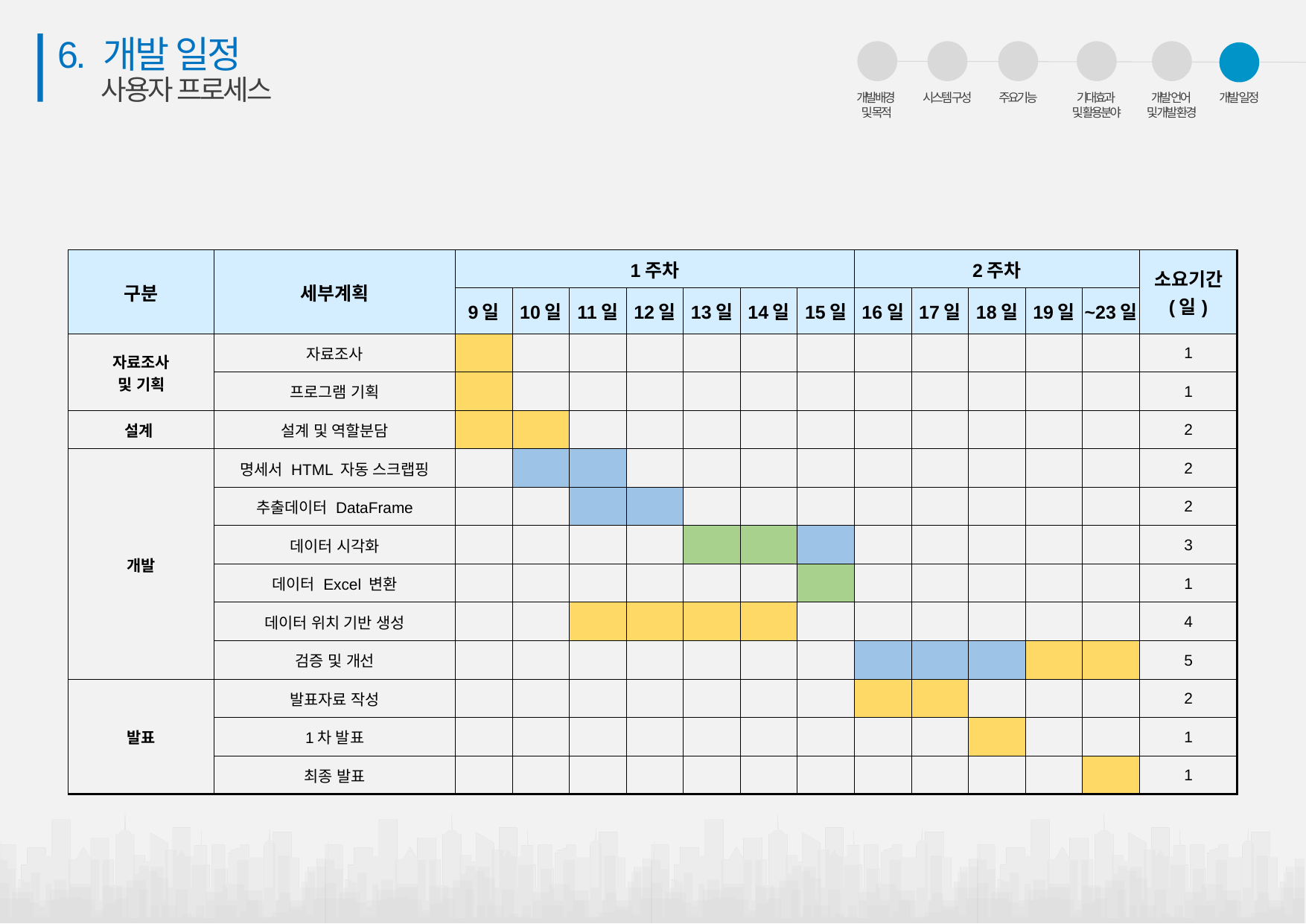

6. 개발 일정

사용자 프로세스

01
개발배경
및 목적

02
시스템 구성

03
주요기능

04
기대효과
및 활용분야

05
개발 언어
및 개발 환경

06
개발 일정
| 구분 | 세부계획 | 1주차 |  |  |  |  |  |  | 2주차 | 3개월 |  |  |  | 소요기간 (일) |
| --- | --- | --- | --- | --- | --- | --- | --- | --- | --- | --- | --- | --- | --- | --- |
|  |  | 9일 | 10일 | 11일 | 12일 | 13일 | 14일 | 15일 | 16일 | 17일 | 18일 | 19일 | ~23일 |  |
| 자료조사 및 기획 | 자료조사 |  |  |  |  |  |  |  |  |  |  |  |  | 1 |
|  | 프로그램 기획 |  |  |  |  |  |  |  |  |  |  |  |  | 1 |
| 설계 | 설계 및 역할분담 |  |  |  |  |  |  |  |  |  |  |  |  | 2 |
| 개발 | 명세서 HTML 자동 스크랩핑 |  |  |  |  |  |  |  |  |  |  |  |  | 2 |
|  | 추출데이터 DataFrame |  |  |  |  |  |  |  |  |  |  |  |  | 2 |
|  | 데이터 시각화 |  |  |  |  |  |  |  |  |  |  |  |  | 3 |
|  | 데이터 Excel 변환 |  |  |  |  |  |  |  |  |  |  |  |  | 1 |
|  | 데이터 위치 기반 생성 |  |  |  |  |  |  |  |  |  |  |  |  | 4 |
|  | 검증 및 개선 |  |  |  |  |  |  |  |  |  |  |  |  | 5 |
| 발표 | 발표자료 작성 |  |  |  |  |  |  |  |  |  |  |  |  | 2 |
|  | 1차 발표 |  |  |  |  |  |  |  |  |  |  |  |  | 1 |
|  | 최종 발표 |  |  |  |  |  |  |  |  |  |  |  |  | 1 |